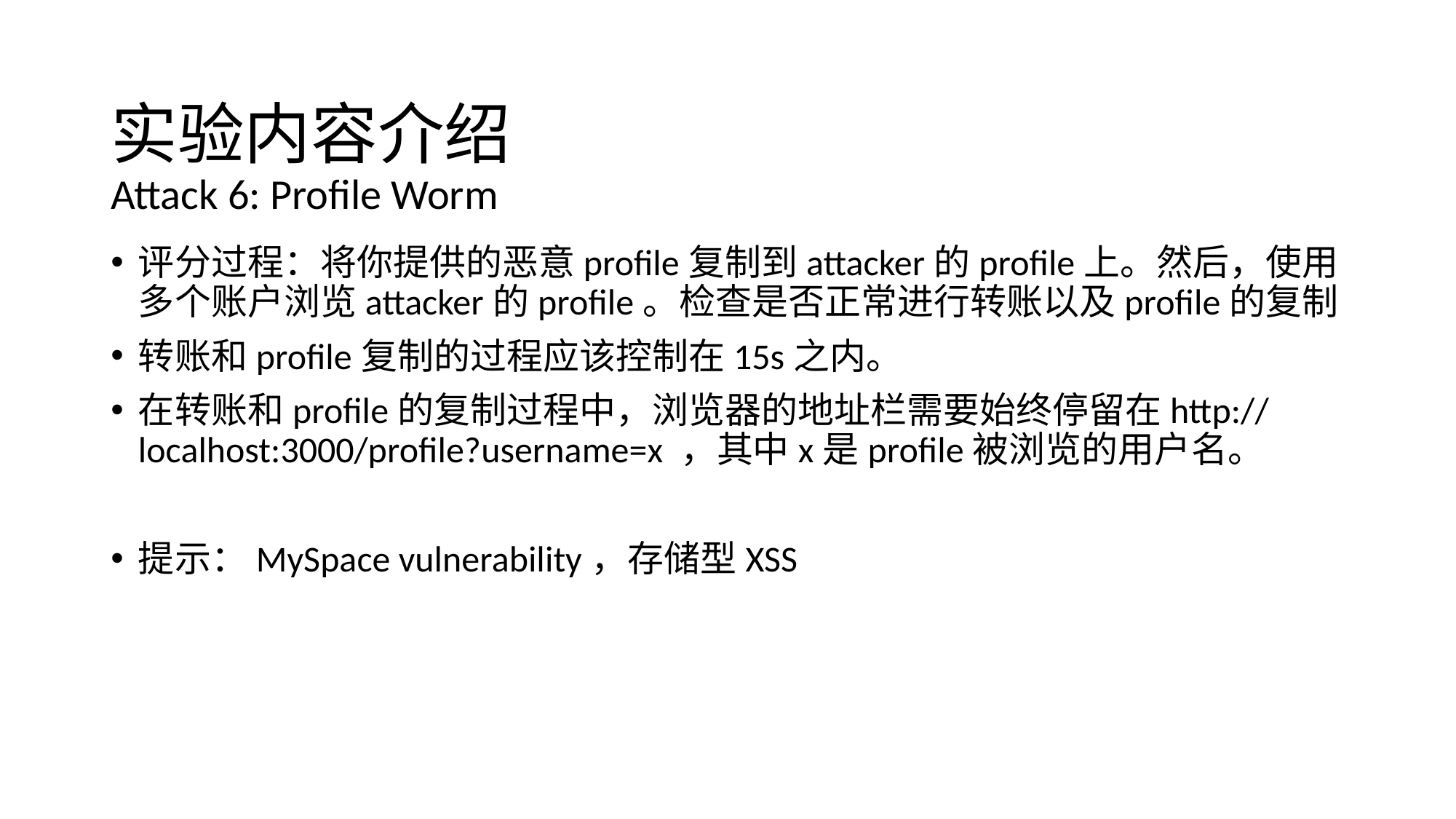

# 实验内容介绍 Attack 6: Profile Worm
评分过程：将你提供的恶意profile复制到attacker的profile上。然后，使用多个账户浏览attacker的profile。检查是否正常进行转账以及profile的复制
转账和profile复制的过程应该控制在15s之内。
在转账和profile的复制过程中，浏览器的地址栏需要始终停留在http://localhost:3000/profile?username=x ，其中x是profile被浏览的用户名。

提示：MySpace vulnerability，存储型XSS